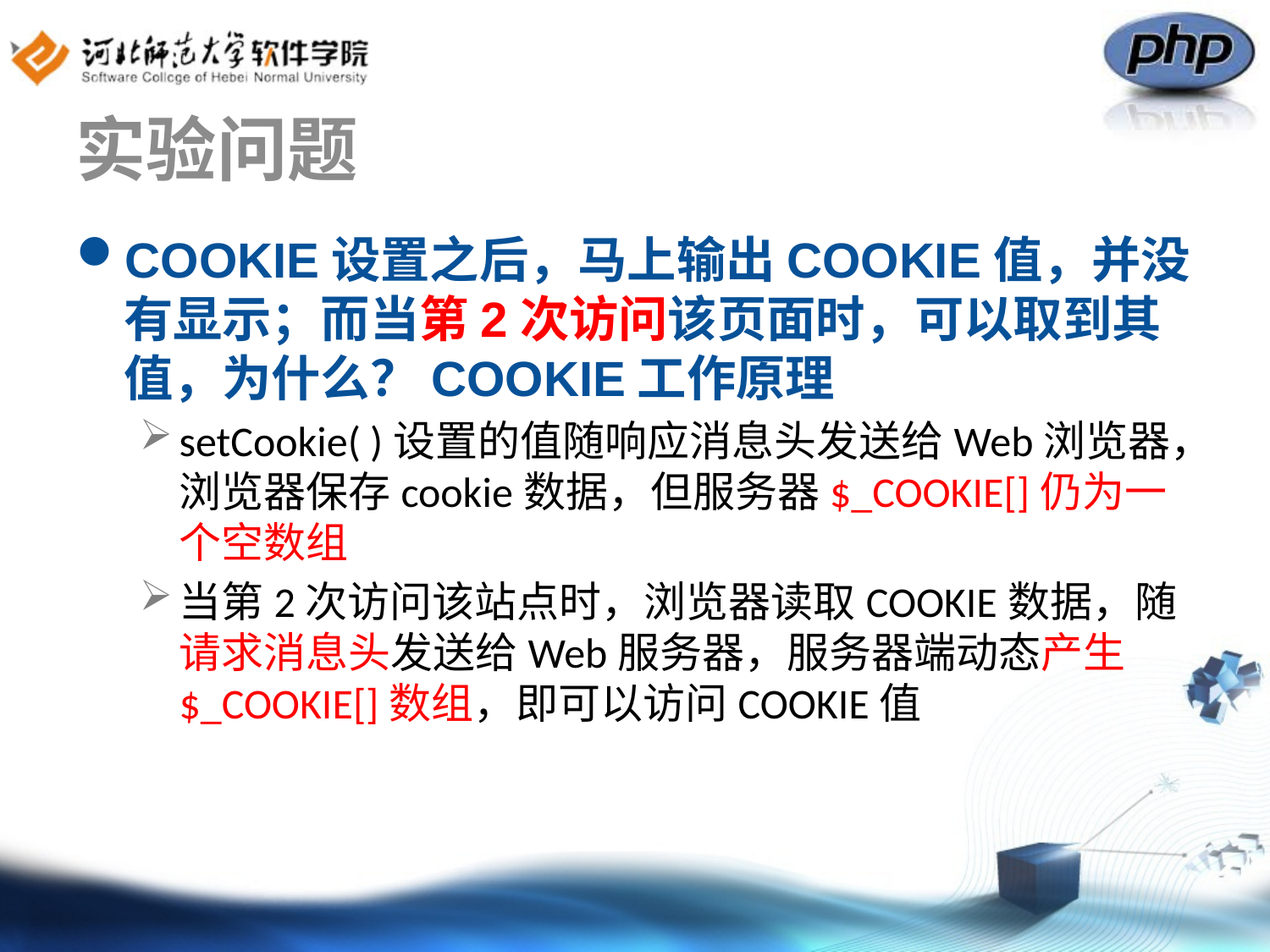

# 实验问题
COOKIE设置之后，马上输出COOKIE值，并没有显示；而当第2次访问该页面时，可以取到其值，为什么？COOKIE工作原理
setCookie( )设置的值随响应消息头发送给Web浏览器，浏览器保存cookie数据，但服务器$_COOKIE[]仍为一个空数组
当第2次访问该站点时，浏览器读取COOKIE数据，随请求消息头发送给Web服务器，服务器端动态产生$_COOKIE[]数组，即可以访问COOKIE值